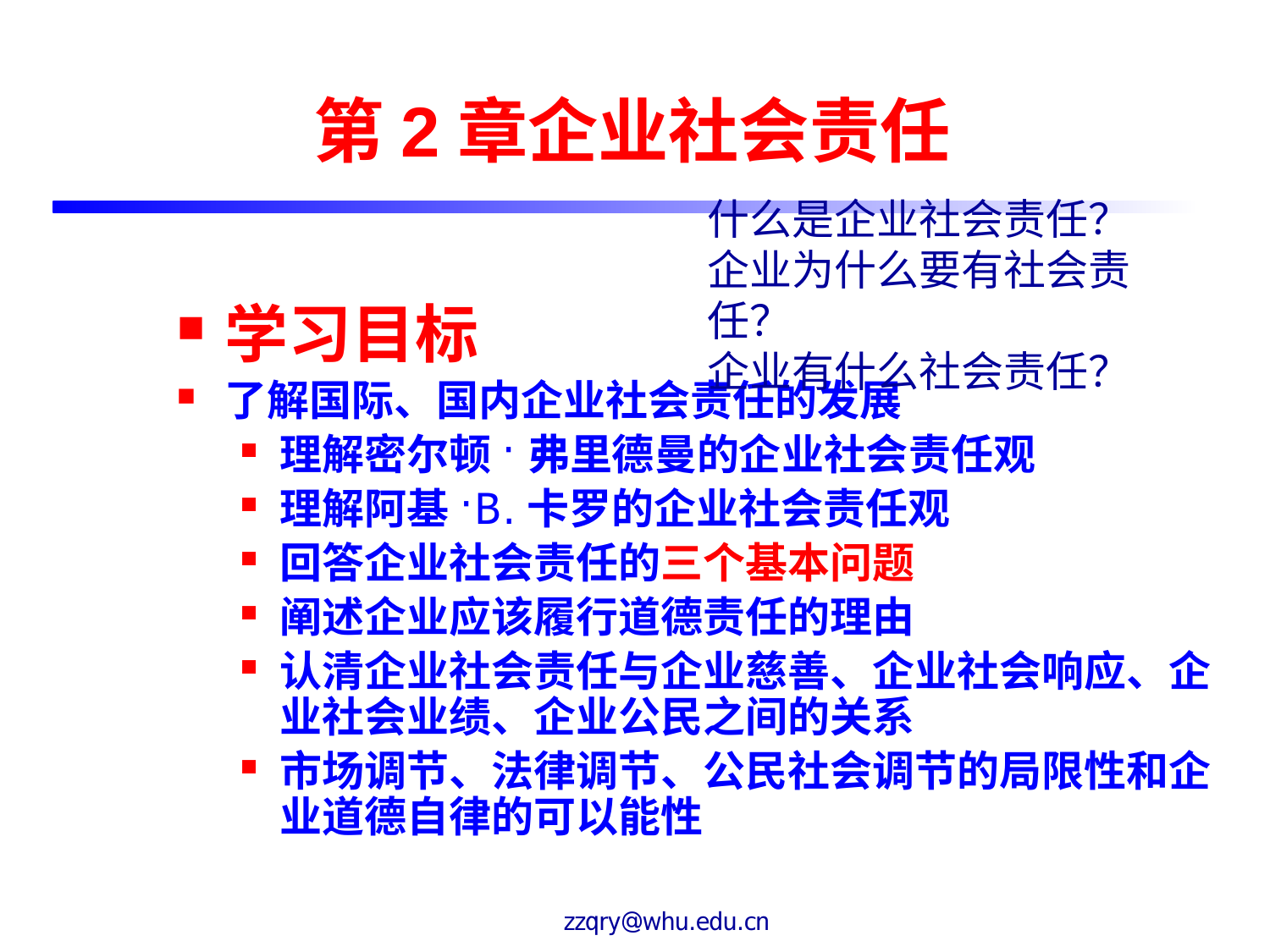

# 第2章企业社会责任
什么是企业社会责任？
企业为什么要有社会责任？
企业有什么社会责任？
学习目标
了解国际、国内企业社会责任的发展
理解密尔顿·弗里德曼的企业社会责任观
理解阿基·B.卡罗的企业社会责任观
回答企业社会责任的三个基本问题
阐述企业应该履行道德责任的理由
认清企业社会责任与企业慈善、企业社会响应、企业社会业绩、企业公民之间的关系
市场调节、法律调节、公民社会调节的局限性和企业道德自律的可以能性

zzqry@whu.edu.cn
1